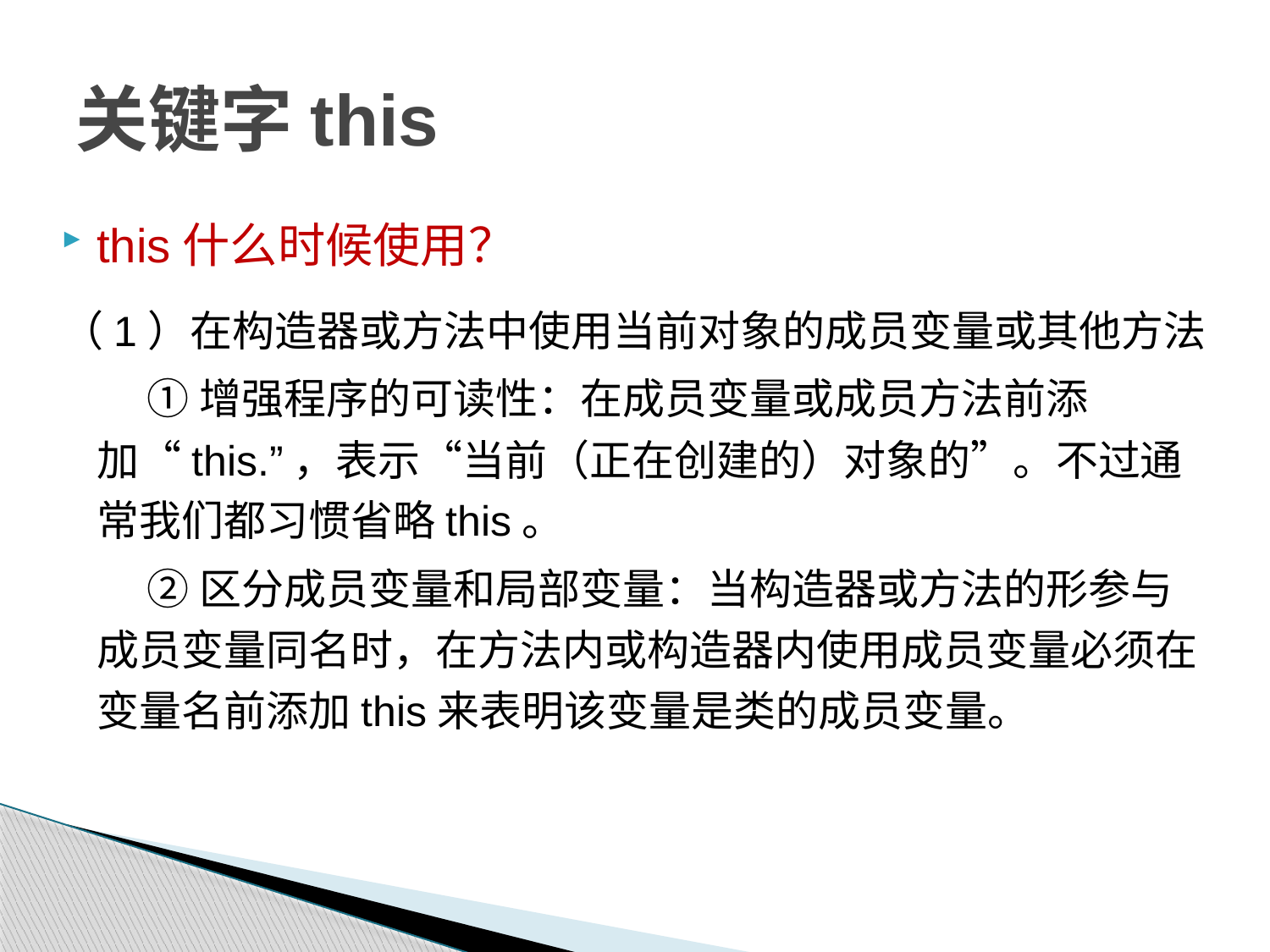

# 关键字this
this什么时候使用？
（1）在构造器或方法中使用当前对象的成员变量或其他方法
         ①增强程序的可读性：在成员变量或成员方法前添加“this.”，表示“当前（正在创建的）对象的”。不过通常我们都习惯省略this。
         ②区分成员变量和局部变量：当构造器或方法的形参与成员变量同名时，在方法内或构造器内使用成员变量必须在变量名前添加this来表明该变量是类的成员变量。